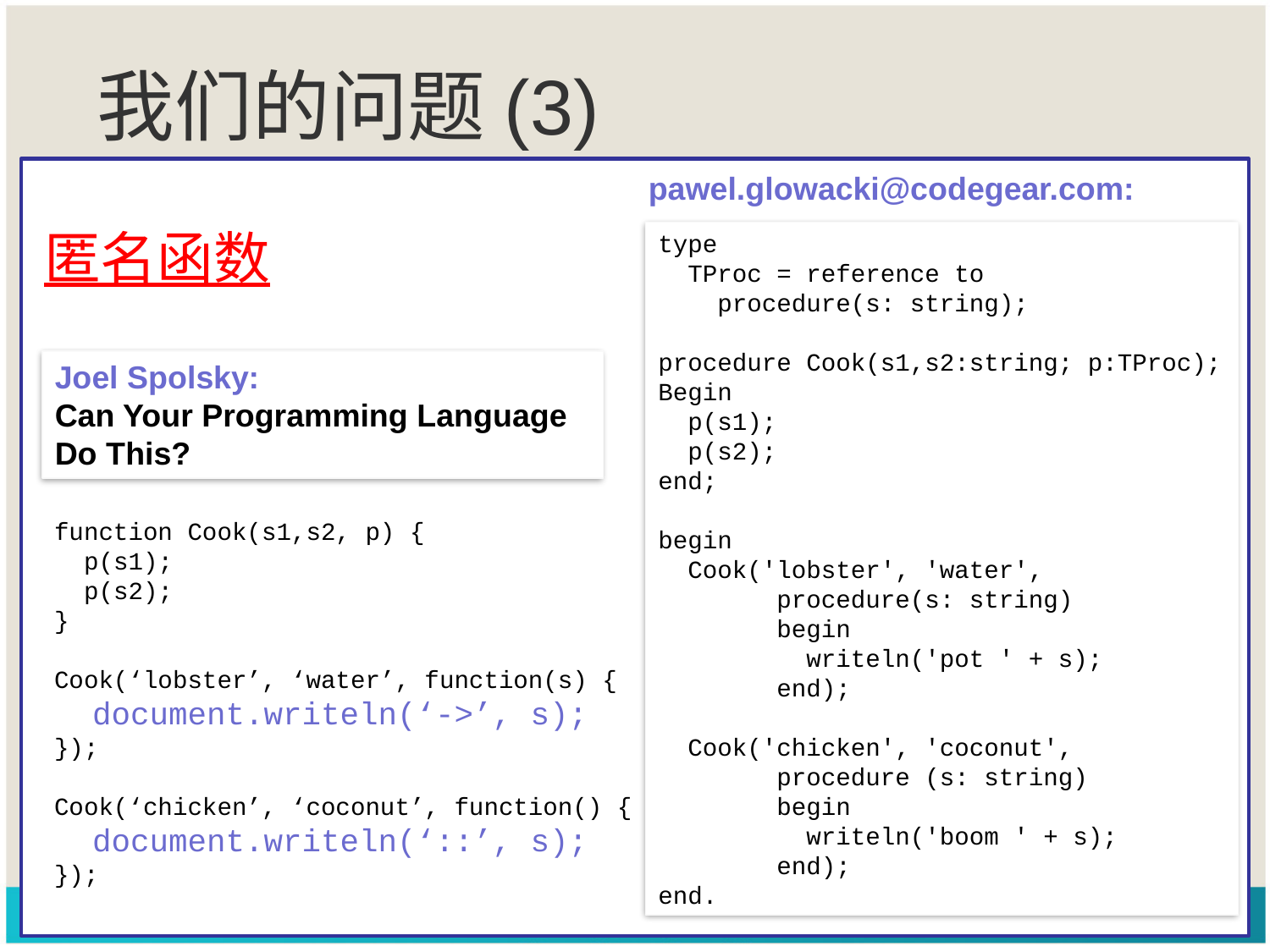

我们的问题(3)

pawel.glowacki@codegear.com:
像JS一样写Delphi代码－OOP
匿名函数
type
  TProc = reference to
    procedure(s: string);

procedure Cook(s1,s2:string; p:TProc);
Begin
  p(s1);
  p(s2);
end;

begin
  Cook('lobster', 'water',
        procedure(s: string)
        begin
          writeln('pot ' + s);
        end);

  Cook('chicken', 'coconut',
        procedure (s: string)
        begin
          writeln('boom ' + s);
        end);
end.
像JS一样写Delphi代码 – 闭包(D2009)
像JS一样写Delphi代码 – 脚本化Delphi
Joel Spolsky:
Can Your Programming Language Do This?
function Cook(s1,s2, p) {
  p(s1);
  p(s2);
}
Cook(‘lobster’, ‘water’, function(s) {
  document.writeln(‘->’, s);
});

Cook(‘chicken’, ‘coconut’, function() {
  document.writeln(‘::’, s);
});